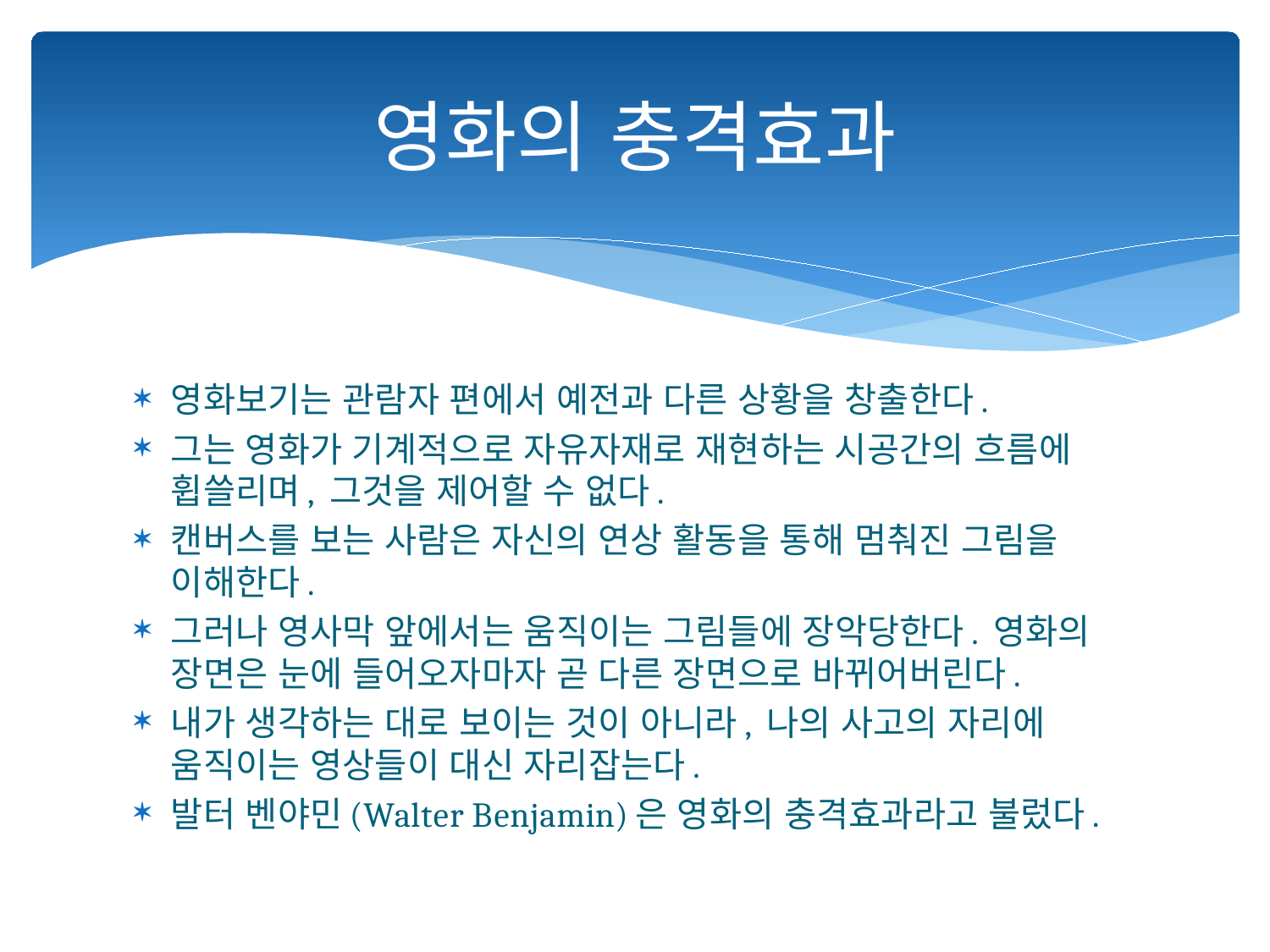

# 영화의 충격효과
영화보기는 관람자 편에서 예전과 다른 상황을 창출한다.
그는 영화가 기계적으로 자유자재로 재현하는 시공간의 흐름에 휩쓸리며, 그것을 제어할 수 없다.
캔버스를 보는 사람은 자신의 연상 활동을 통해 멈춰진 그림을 이해한다.
그러나 영사막 앞에서는 움직이는 그림들에 장악당한다. 영화의 장면은 눈에 들어오자마자 곧 다른 장면으로 바뀌어버린다.
내가 생각하는 대로 보이는 것이 아니라, 나의 사고의 자리에 움직이는 영상들이 대신 자리잡는다.
발터 벤야민(Walter Benjamin)은 영화의 충격효과라고 불렀다.